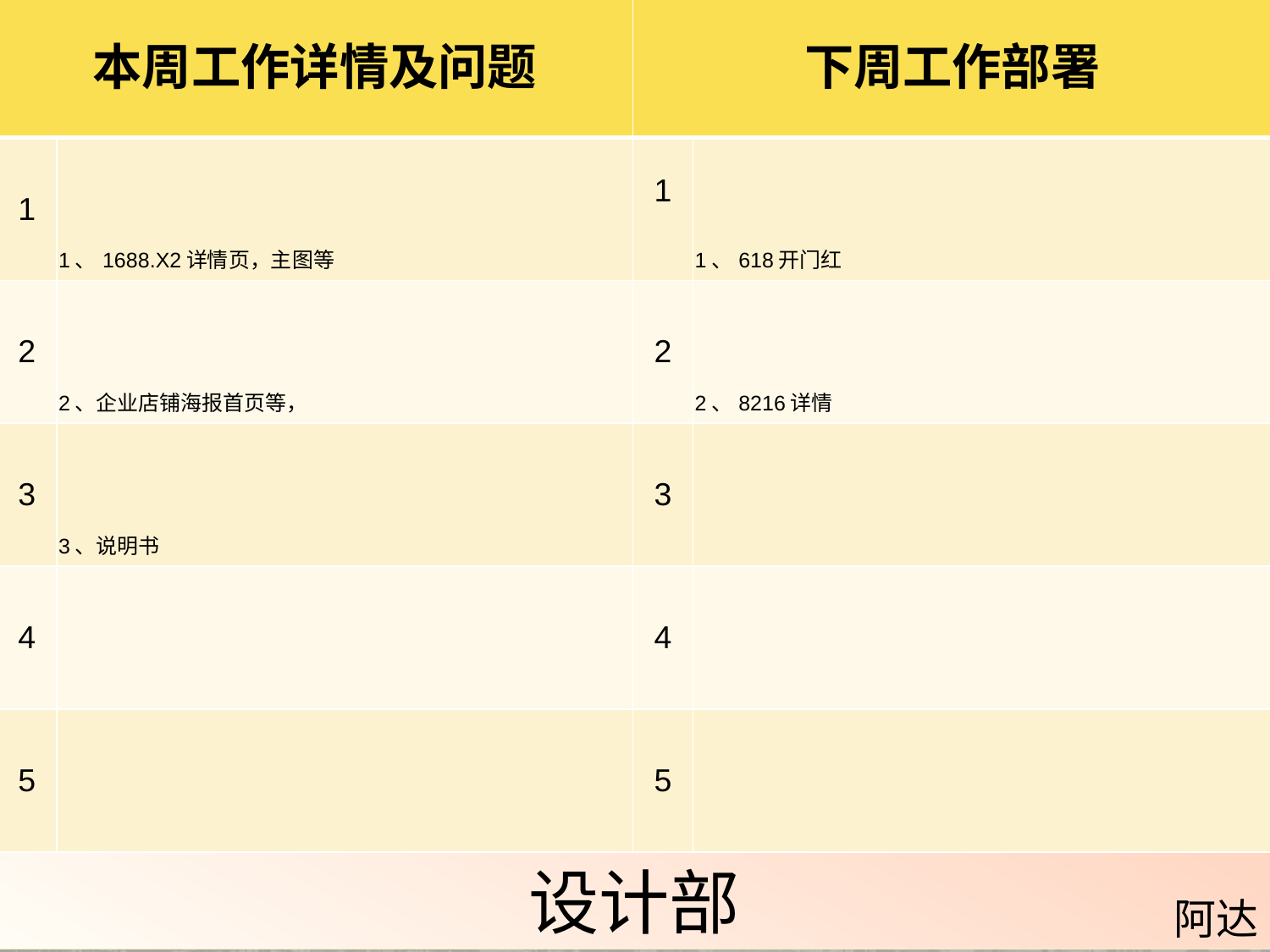

| 本周工作详情及问题 |  | 下周工作部署 |  |
| --- | --- | --- | --- |
| 1 | 1、1688.X2详情页，主图等 | 1 | 1、618开门红 |
| 2 | 2、企业店铺海报首页等， | 2 | 2、8216详情 |
| 3 | 3、说明书 | 3 |  |
| 4 |  | 4 |  |
| 5 |  | 5 |  |
设计部
阿达